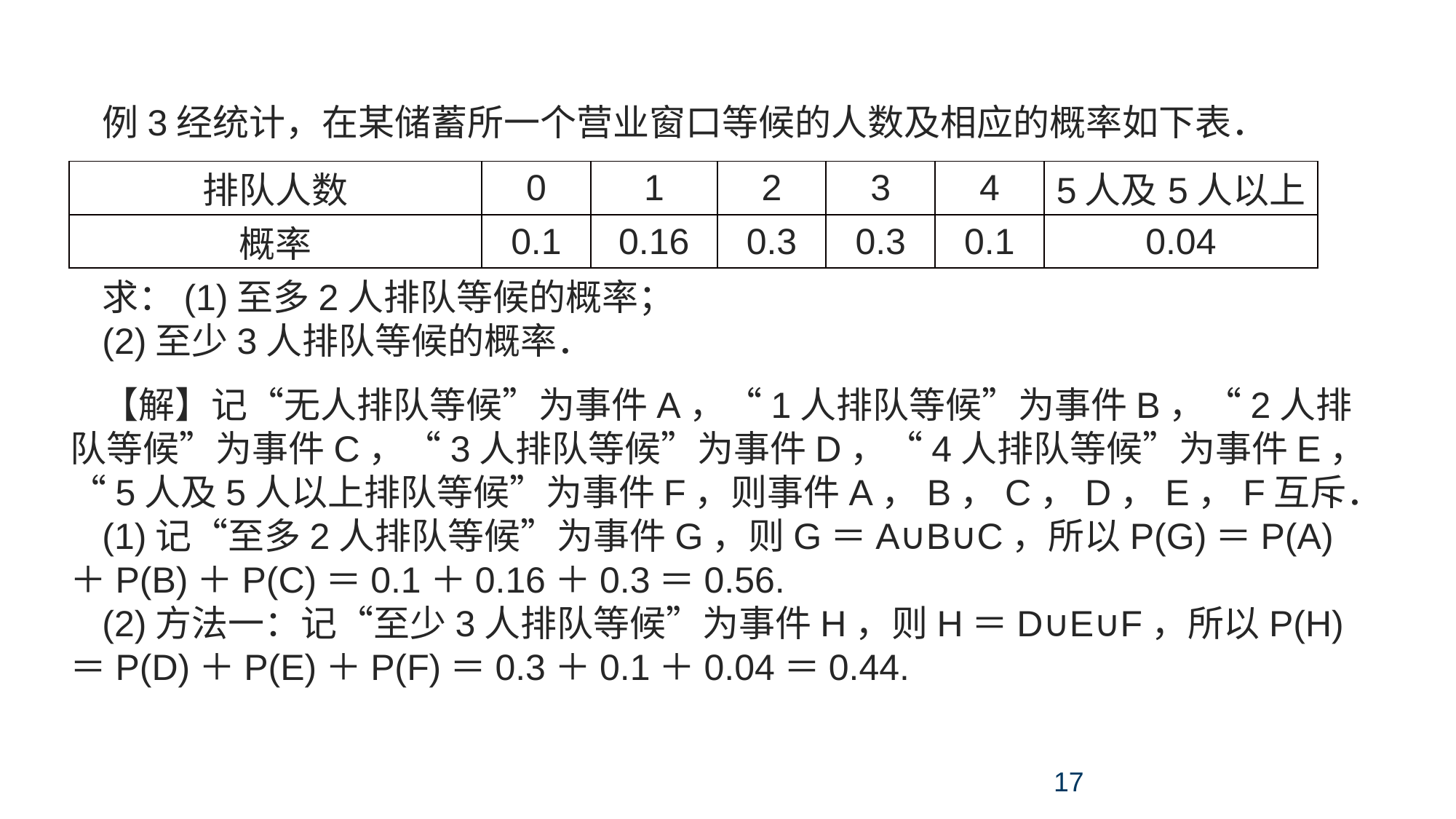

考点一  随机事件的概率、古典概型和几何概型
例3经统计，在某储蓄所一个营业窗口等候的人数及相应的概率如下表．

求：(1)至多2人排队等候的概率；
(2)至少3人排队等候的概率．
| 排队人数 | 0 | 1 | 2 | 3 | 4 | 5人及5人以上 |
| --- | --- | --- | --- | --- | --- | --- |
| 概率 | 0.1 | 0.16 | 0.3 | 0.3 | 0.1 | 0.04 |
【解】记“无人排队等候”为事件A，“1人排队等候”为事件B，“2人排队等候”为事件C，“3人排队等候”为事件D，“4人排队等候”为事件E，“5人及5人以上排队等候”为事件F，则事件A，B，C，D，E，F互斥．
(1)记“至多2人排队等候”为事件G，则G＝A∪B∪C，所以P(G)＝P(A)＋P(B)＋P(C)＝0.1＋0.16＋0.3＝0.56.
(2)方法一：记“至少3人排队等候”为事件H，则H＝D∪E∪F，所以P(H)＝P(D)＋P(E)＋P(F)＝0.3＋0.1＋0.04＝0.44.

17